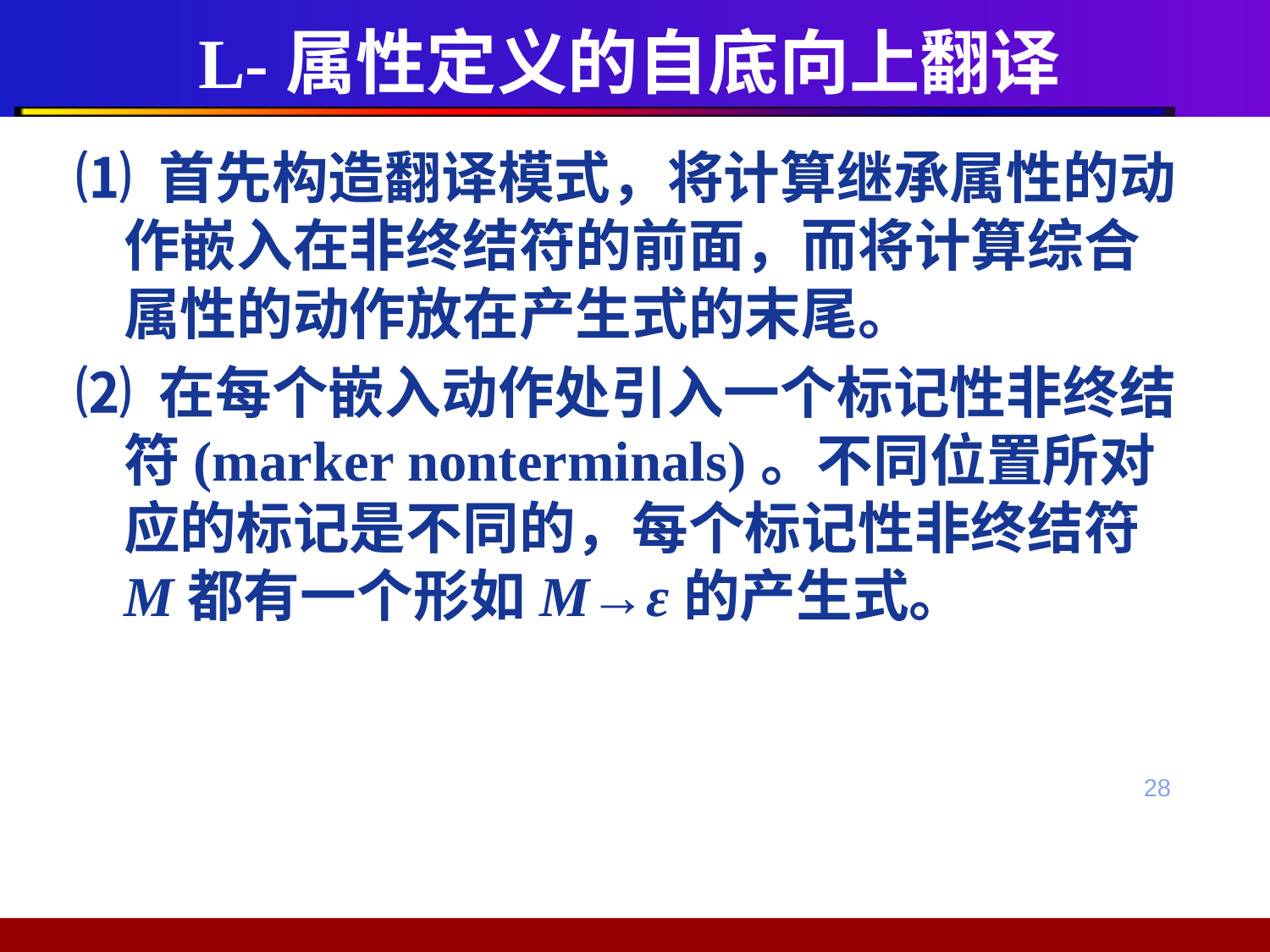

# L-属性定义的自底向上翻译
⑴ 首先构造翻译模式，将计算继承属性的动作嵌入在非终结符的前面，而将计算综合属性的动作放在产生式的末尾。
⑵ 在每个嵌入动作处引入一个标记性非终结符(marker nonterminals)。不同位置所对应的标记是不同的，每个标记性非终结符M都有一个形如M→ε的产生式。
28